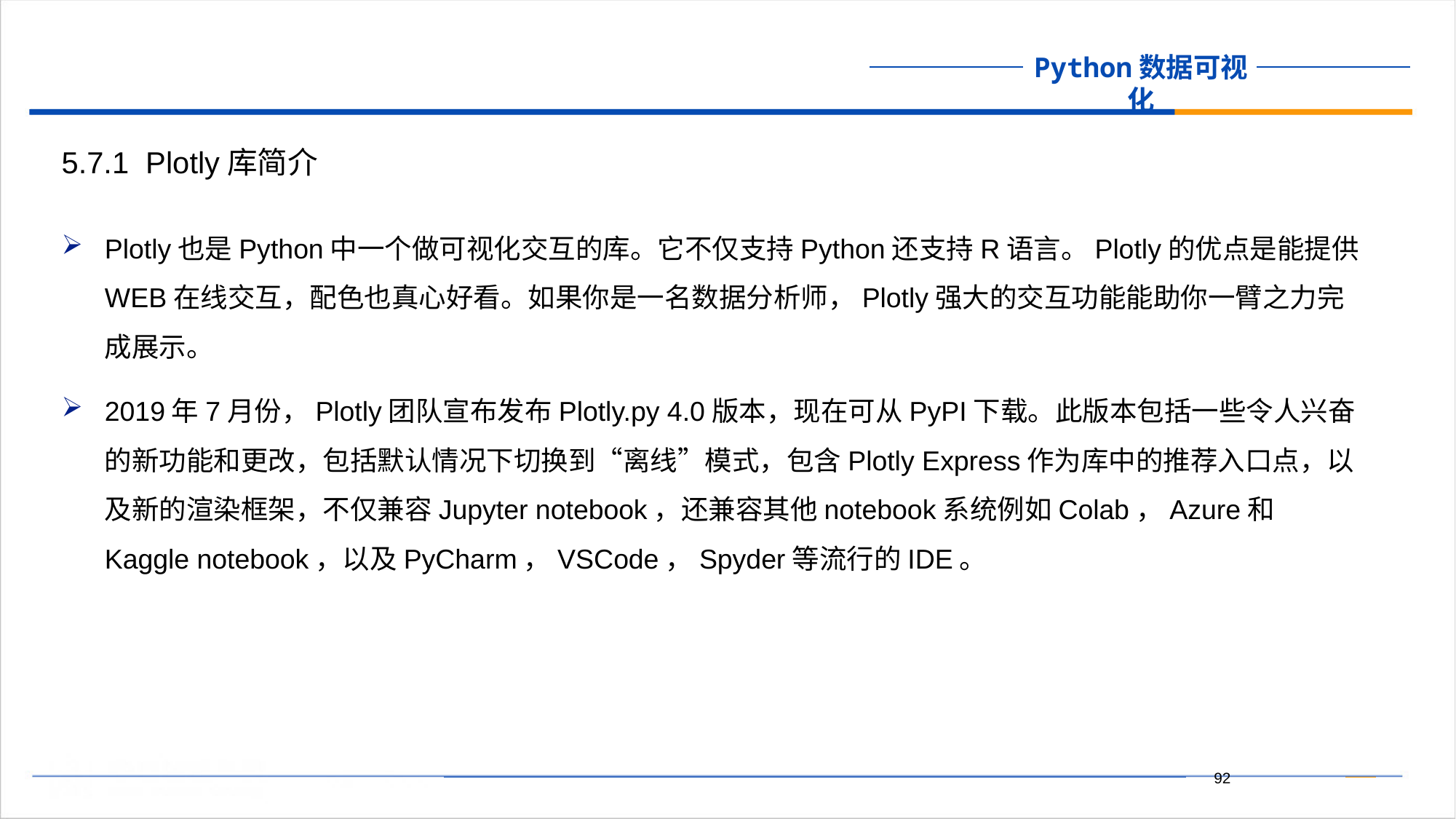

5.7.1  Plotly库简介
Plotly也是Python中一个做可视化交互的库。它不仅支持Python还支持R语言。Plotly的优点是能提供WEB在线交互，配色也真心好看。如果你是一名数据分析师，Plotly强大的交互功能能助你一臂之力完成展示。
2019年7月份，Plotly团队宣布发布Plotly.py 4.0版本，现在可从PyPI下载。此版本包括一些令人兴奋的新功能和更改，包括默认情况下切换到“离线”模式，包含Plotly Express作为库中的推荐入口点，以及新的渲染框架，不仅兼容Jupyter notebook，还兼容其他notebook系统例如Colab，Azure和Kaggle notebook，以及PyCharm，VSCode，Spyder等流行的IDE。